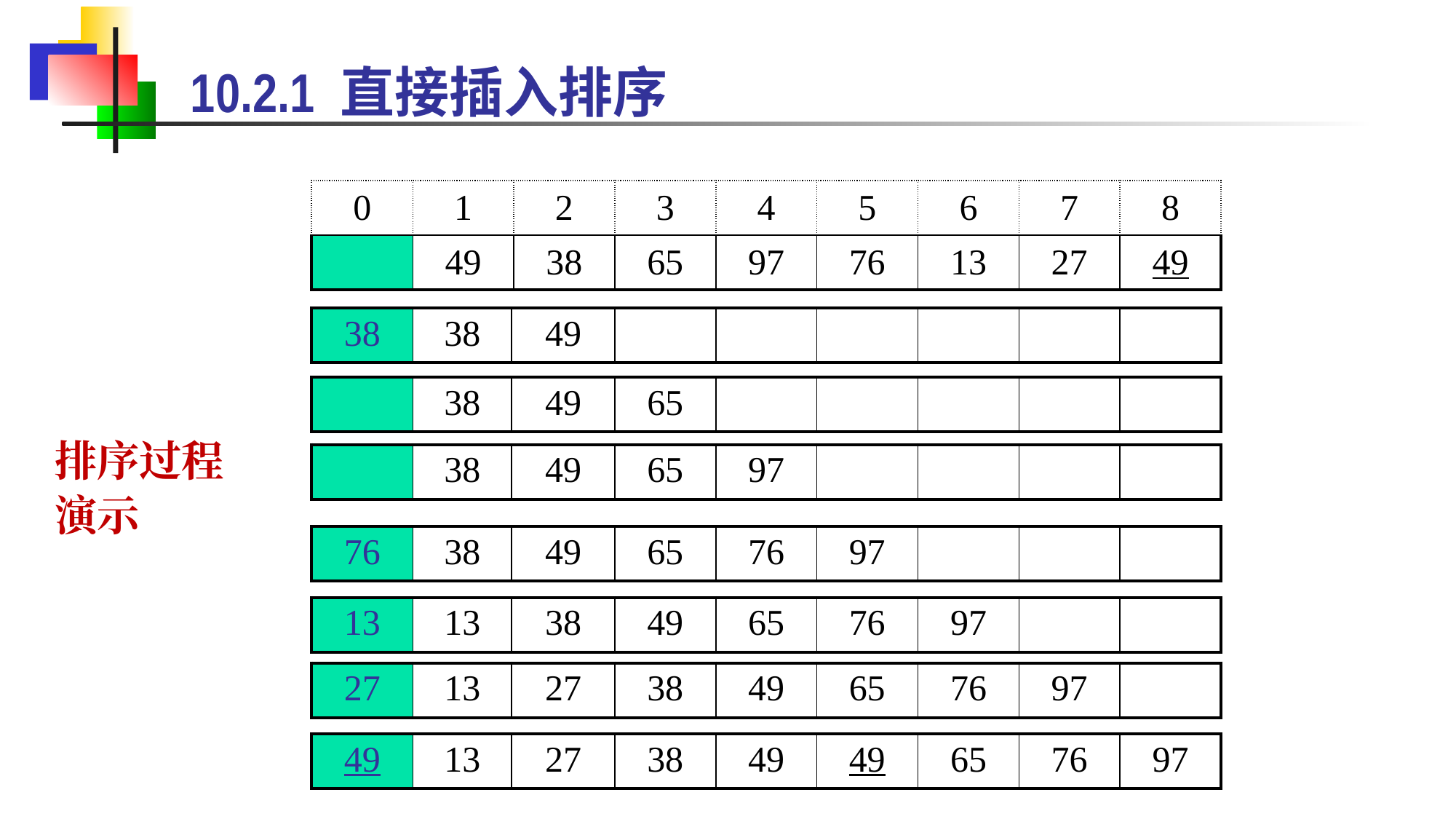

10.2.1 直接插入排序
| 0 | 1 | 2 | 3 | 4 | 5 | 6 | 7 | 8 |
| --- | --- | --- | --- | --- | --- | --- | --- | --- |
|  | 49 | 38 | 65 | 97 | 76 | 13 | 27 | 49 |
| 38 | 38 | 49 |  |  |  |  |  |  |
| --- | --- | --- | --- | --- | --- | --- | --- | --- |
|  | 38 | 49 | 65 |  |  |  |  |  |
| --- | --- | --- | --- | --- | --- | --- | --- | --- |
排序过程
演示
|  | 38 | 49 | 65 | 97 |  |  |  |  |
| --- | --- | --- | --- | --- | --- | --- | --- | --- |
| 76 | 38 | 49 | 65 | 76 | 97 |  |  |  |
| --- | --- | --- | --- | --- | --- | --- | --- | --- |
| 13 | 13 | 38 | 49 | 65 | 76 | 97 |  |  |
| --- | --- | --- | --- | --- | --- | --- | --- | --- |
| 27 | 13 | 27 | 38 | 49 | 65 | 76 | 97 |  |
| --- | --- | --- | --- | --- | --- | --- | --- | --- |
| 49 | 13 | 27 | 38 | 49 | 49 | 65 | 76 | 97 |
| --- | --- | --- | --- | --- | --- | --- | --- | --- |